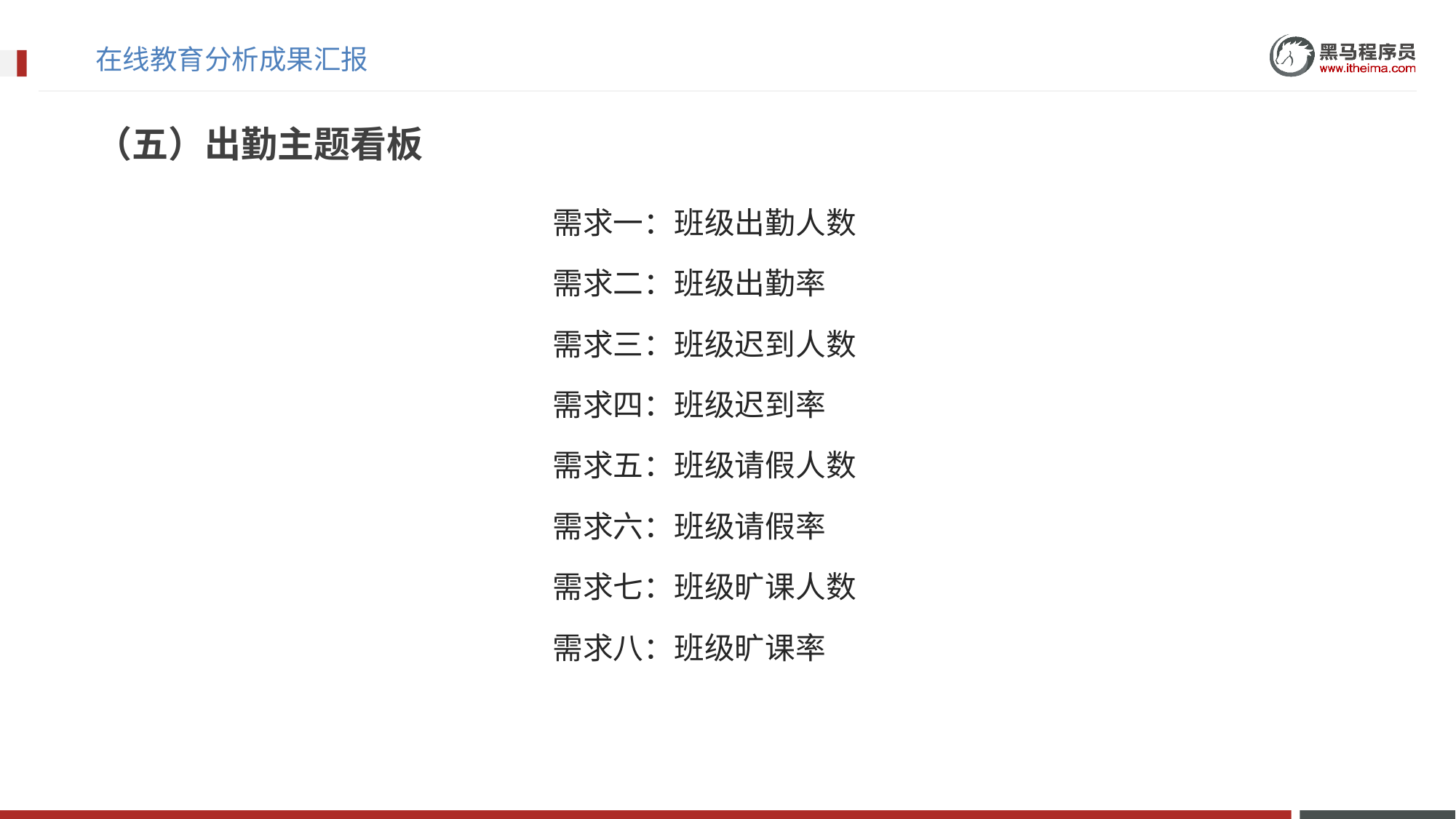

# 在线教育分析成果汇报
（五）出勤主题看板
​	需求一：班级出勤人数
​	需求二：班级出勤率
​	需求三：班级迟到人数
​	需求四：班级迟到率
​	需求五：​班级请假人数
	需求六：班级请假率
	需求七：​班级旷课人数
	需求八：班级旷课率